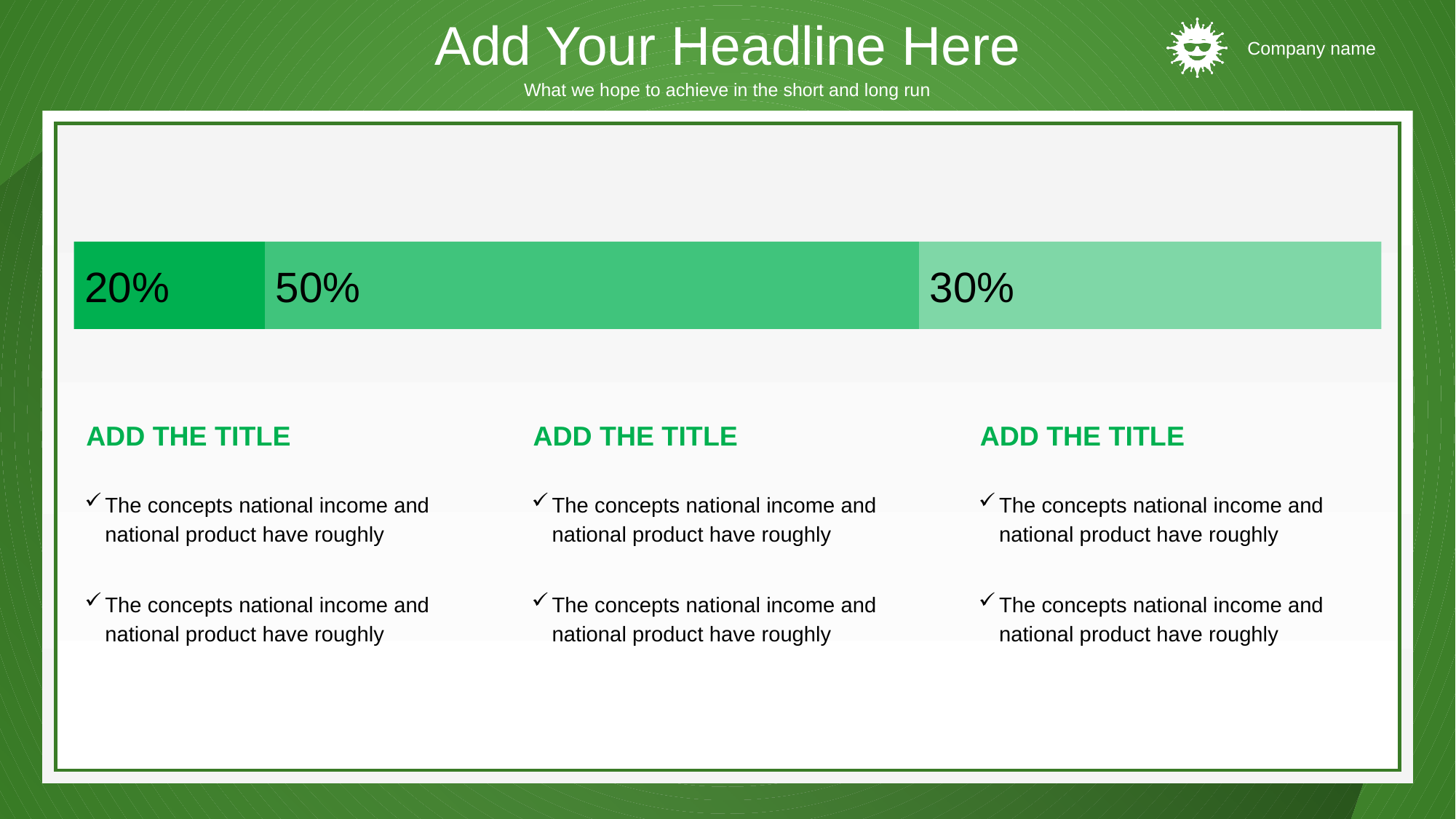

Add Your Headline Here
What we hope to achieve in the short and long run

文字

20%
50%
30%
ADD THE TITLE
ADD THE TITLE
ADD THE TITLE
边框

The concepts national income and national product have roughly
The concepts national income and national product have roughly
The concepts national income and national product have roughly
The concepts national income and national product have roughly
The concepts national income and national product have roughly
The concepts national income and national product have roughly